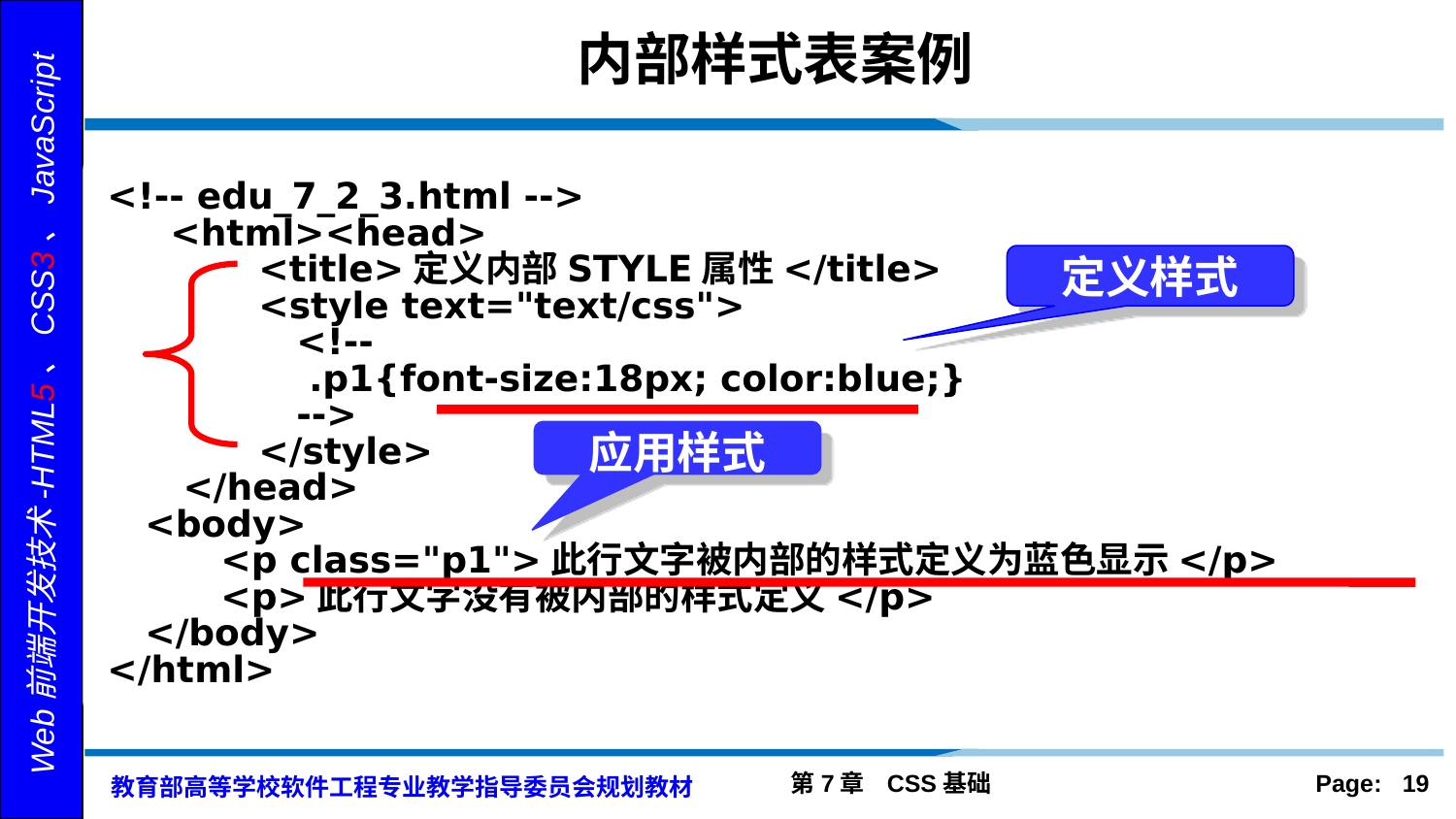

# 内部样式表案例
<!-- edu_7_2_3.html -->
     <html><head>
            <title>定义内部STYLE属性</title>
            <style text="text/css">
               <!--
                .p1{font-size:18px; color:blue;}
               -->
            </style>
      </head>
   <body>
         <p class="p1">此行文字被内部的样式定义为蓝色显示</p>
         <p>此行文字没有被内部的样式定义</p>
   </body>
</html>
定义样式

应用样式